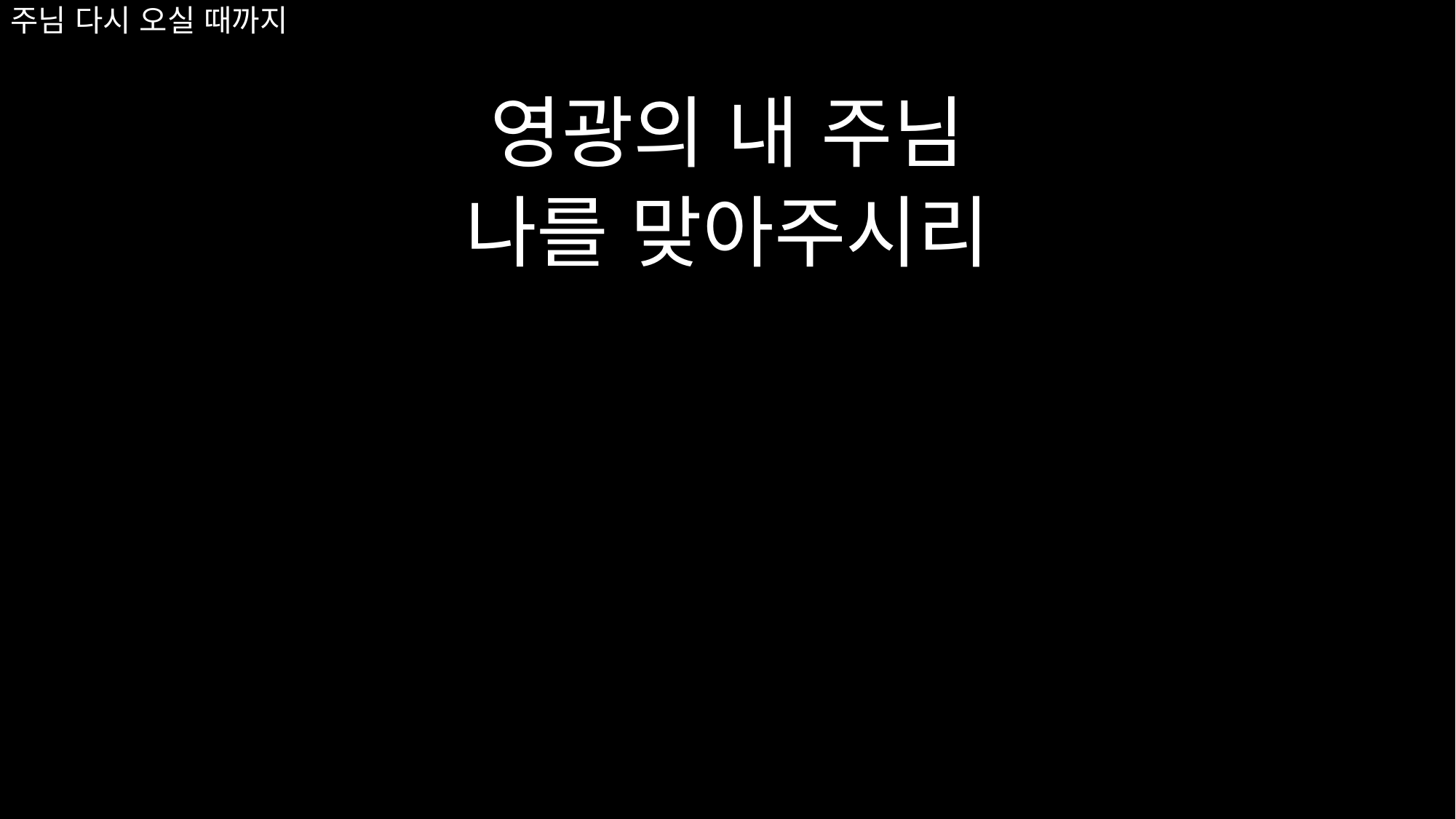

# 주님 다시 오실 때까지
영광의 내 주님
나를 맞아주시리